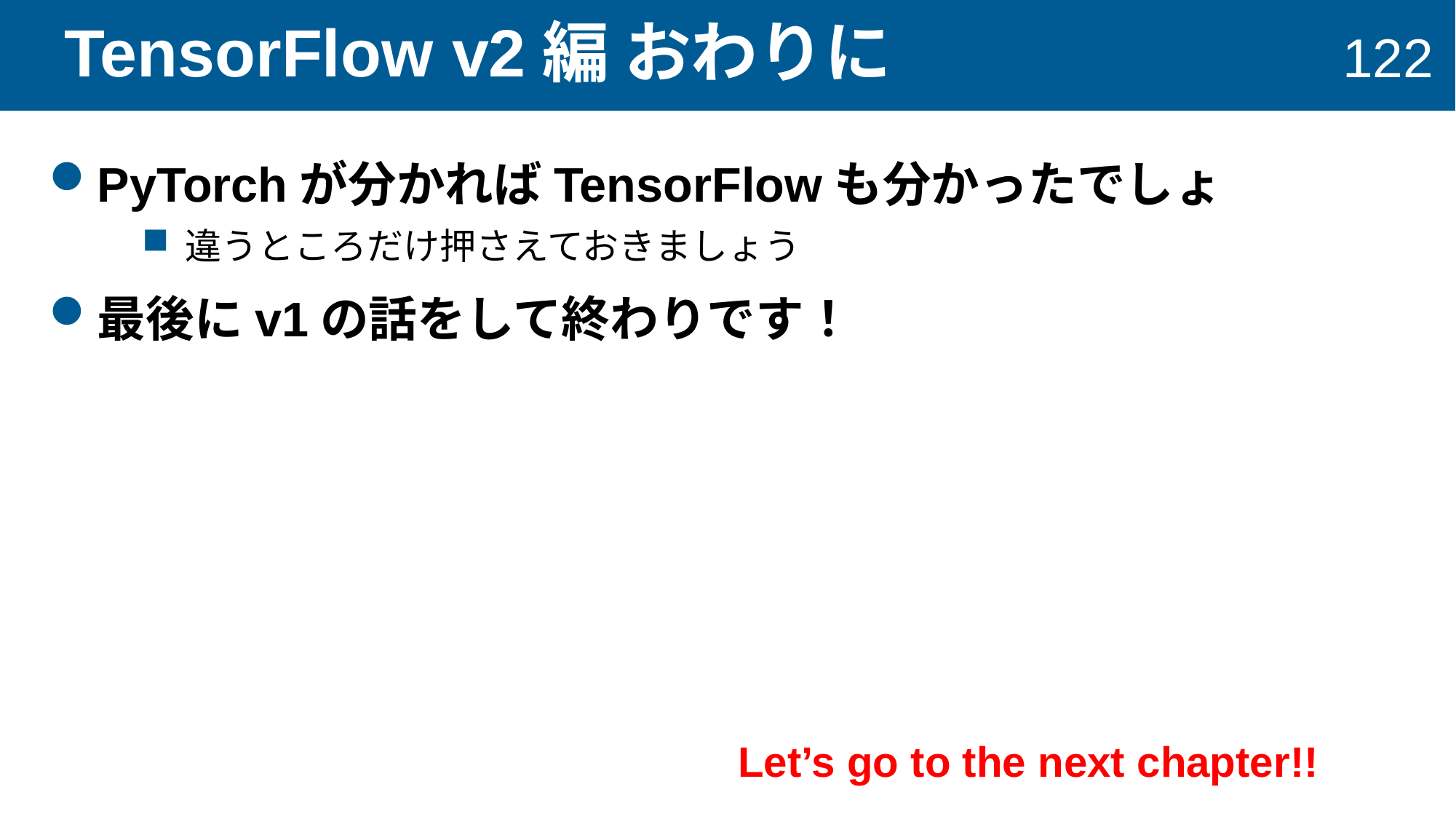

# TensorFlow v2編 おわりに
122
PyTorchが分かればTensorFlowも分かったでしょ
違うところだけ押さえておきましょう
最後にv1の話をして終わりです！

Let’s go to the next chapter!!